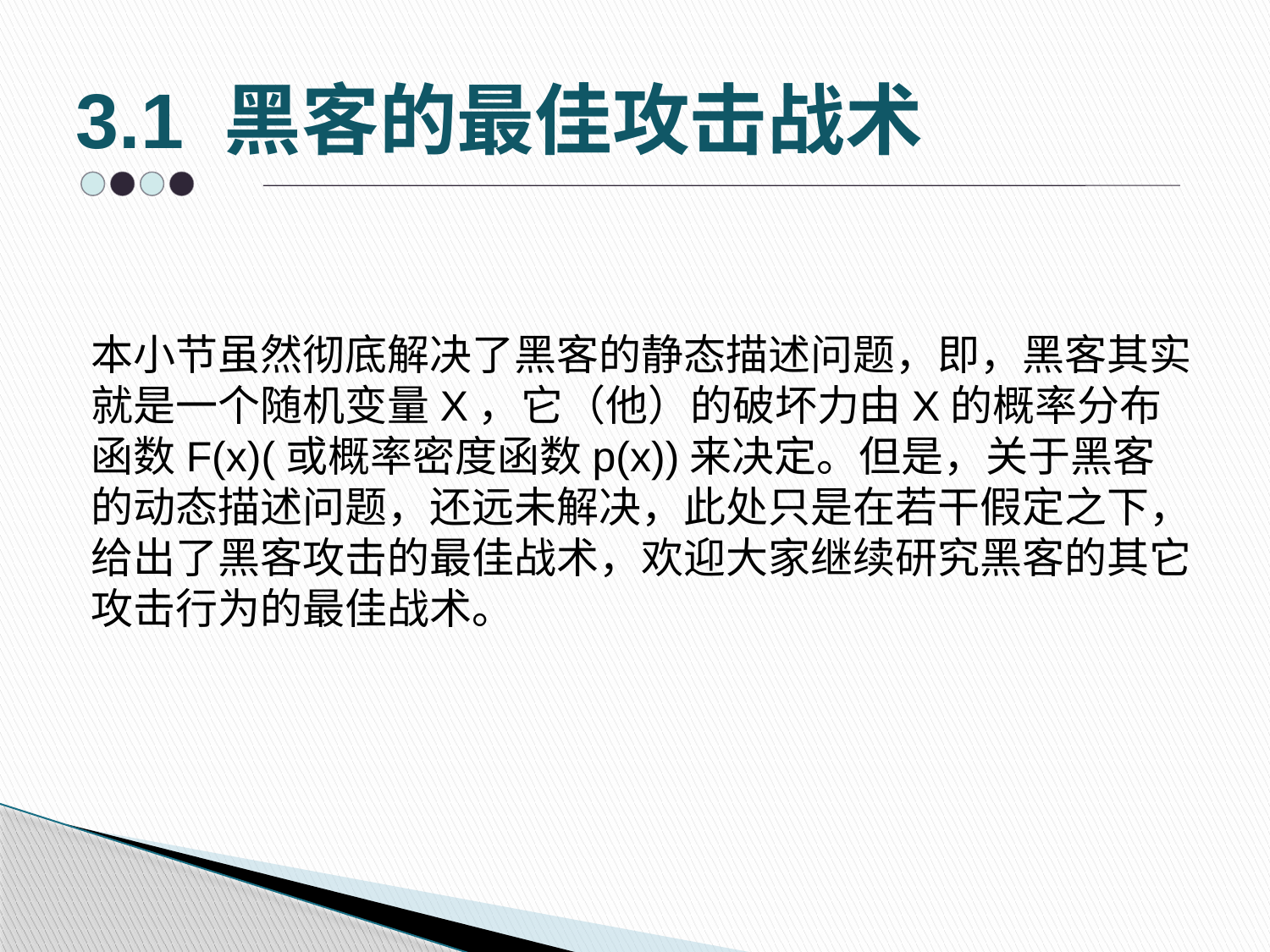

# 3.1 黑客的最佳攻击战术

本小节虽然彻底解决了黑客的静态描述问题，即，黑客其实就是一个随机变量X，它（他）的破坏力由X的概率分布函数F(x)(或概率密度函数p(x))来决定。但是，关于黑客的动态描述问题，还远未解决，此处只是在若干假定之下，给出了黑客攻击的最佳战术，欢迎大家继续研究黑客的其它攻击行为的最佳战术。